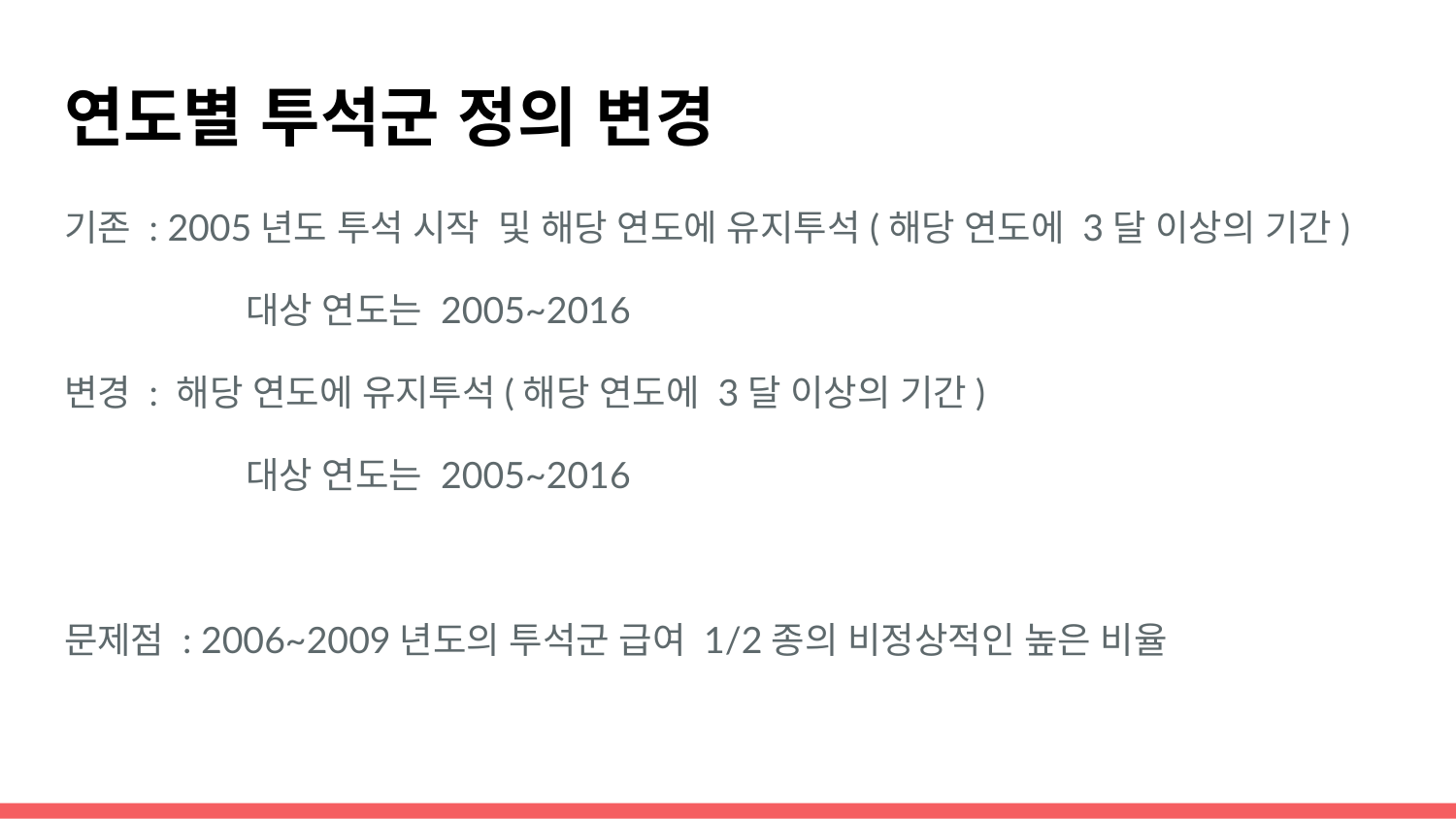

# 연도별 투석군 정의 변경
기존 : 2005년도 투석 시작  및 해당 연도에 유지투석(해당 연도에 3달 이상의 기간)
	   대상 연도는 2005~2016
변경 : 해당 연도에 유지투석(해당 연도에 3달 이상의 기간)
	   대상 연도는 2005~2016

문제점 : 2006~2009년도의 투석군 급여 1/2종의 비정상적인 높은 비율